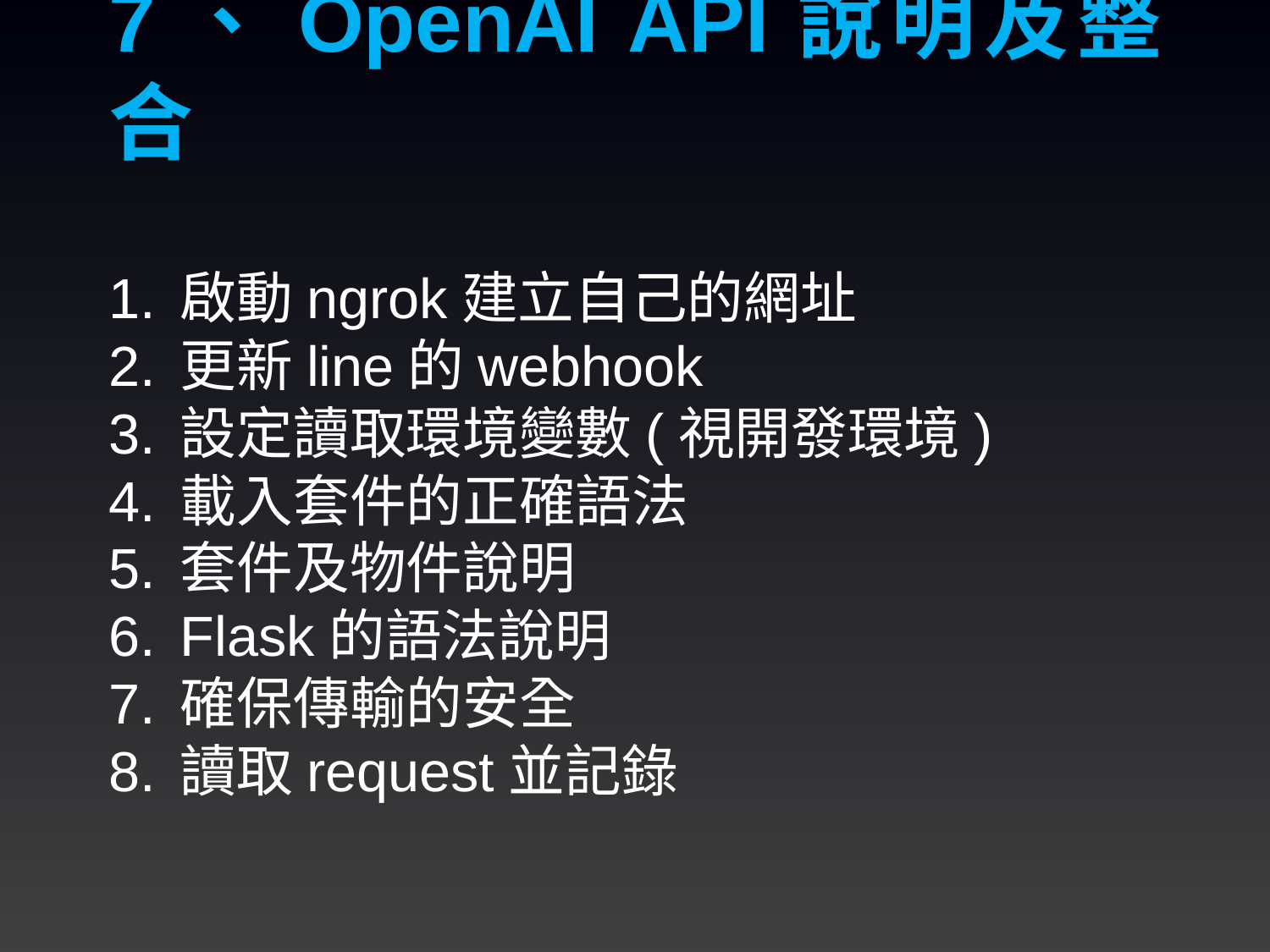

7、OpenAI API說明及整合
啟動ngrok建立自己的網址
更新line的webhook
設定讀取環境變數(視開發環境)
載入套件的正確語法
套件及物件說明
Flask的語法說明
確保傳輸的安全
讀取request並記錄